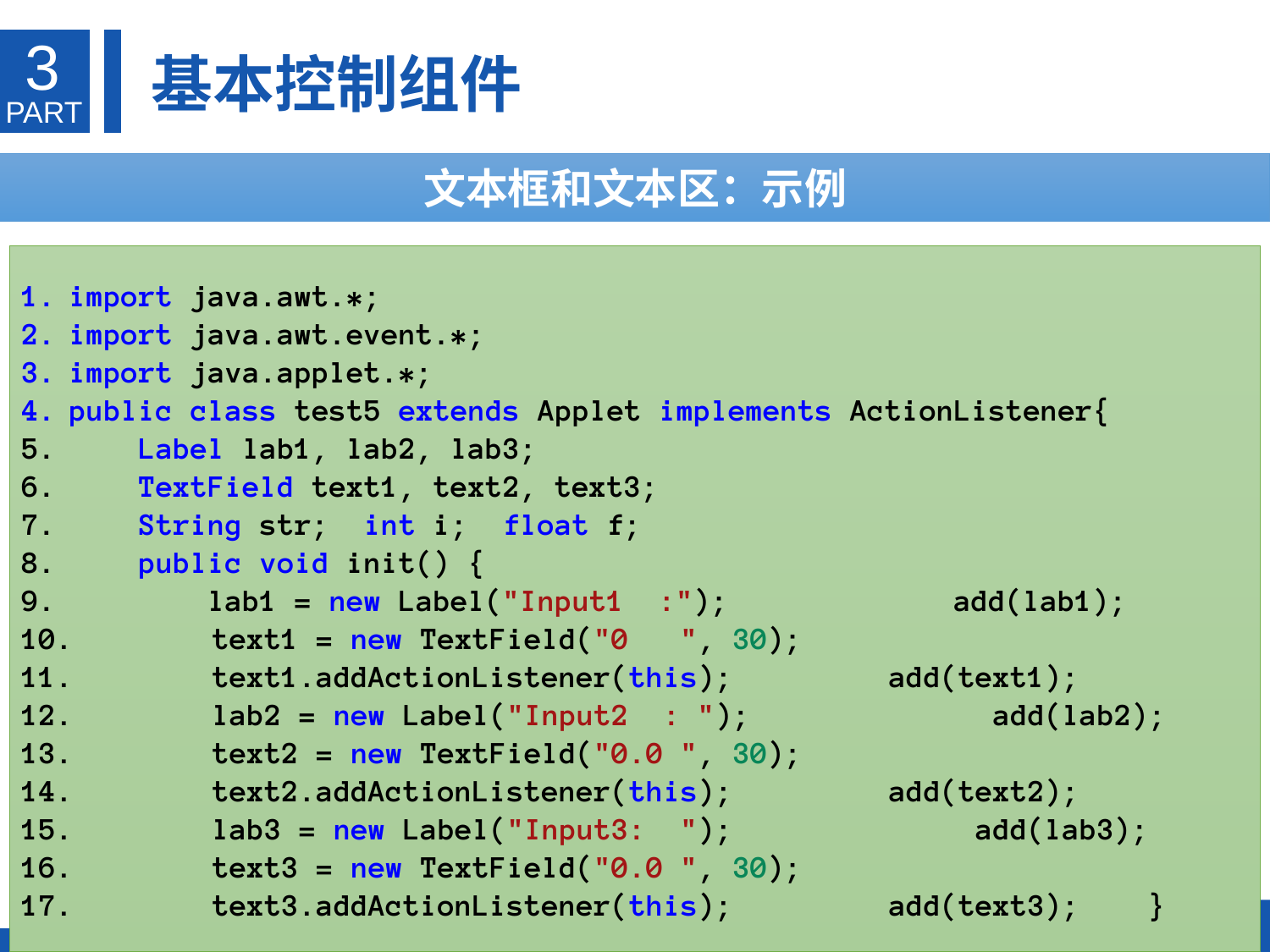

3
基本控制组件
PART
文本框和文本区：示例
import java.awt.*;
import java.awt.event.*;
import java.applet.*;
public class test5 extends Applet implements ActionListener{
    Label lab1, lab2, lab3;
    TextField text1, text2, text3;
    String str;  int i;  float f;
    public void init() {
        lab1 = new Label("Input1  :");             add(lab1);
        text1 = new TextField("0   ", 30);
        text1.addActionListener(this);         add(text1);
        lab2 = new Label("Input2  : ");              add(lab2);
        text2 = new TextField("0.0 ", 30);
        text2.addActionListener(this);         add(text2);
        lab3 = new Label("Input3:  ");              add(lab3);
        text3 = new TextField("0.0 ", 30);
        text3.addActionListener(this);         add(text3);    }